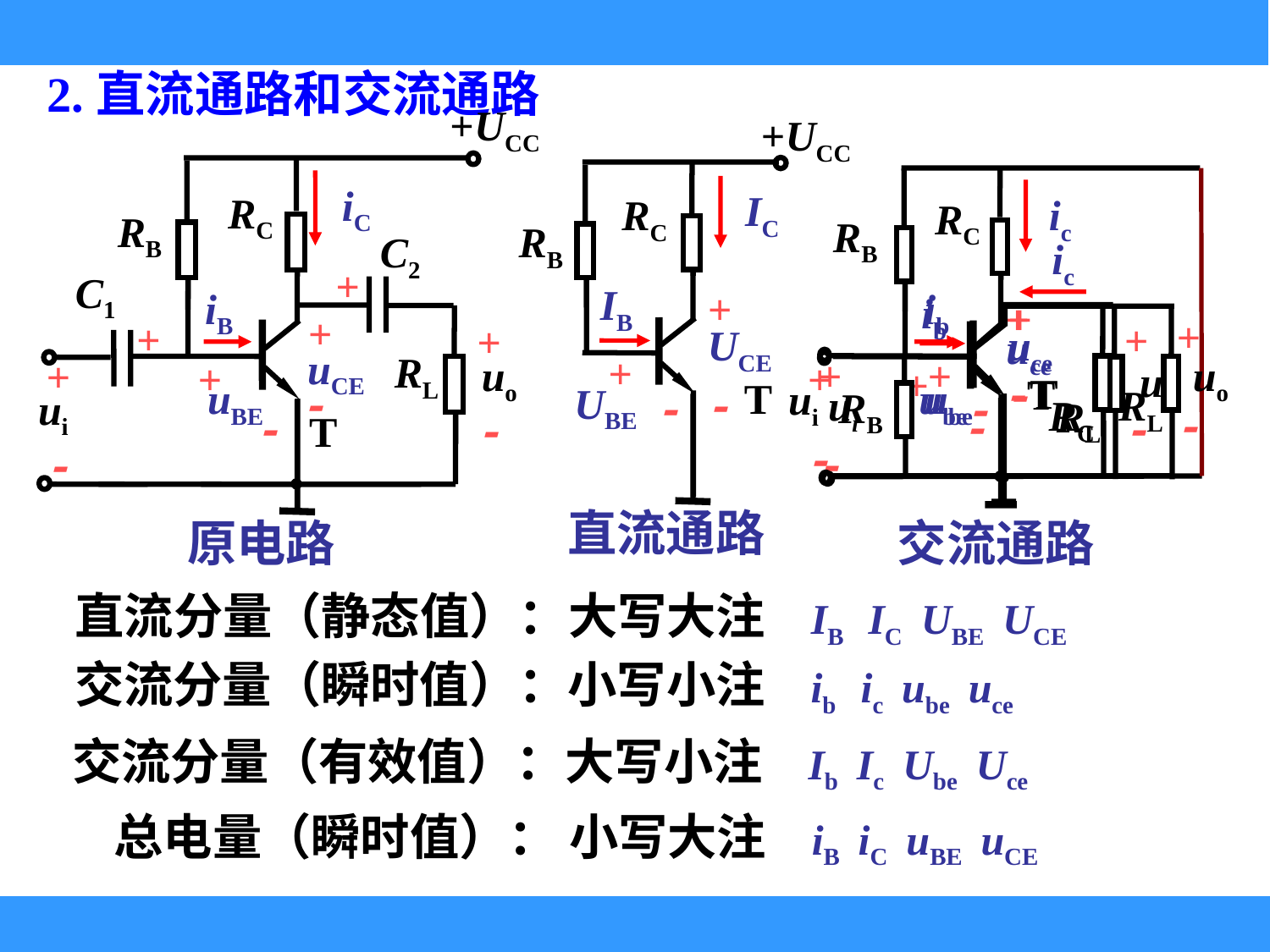

2.直流通路和交流通路
+UCC

iC
RC
RB

C2

+

C1

iB

+

+
+

uCE
RL
+
+
uo

uBE

-

ui

-
-
T

-

原电路

+UCC

IC
RC
RB

IB
+
UCE

+

T
UBE
-
-

ic
RC
RB

ib
+

+

uce

+

+
uo

T
-
ube

ui

RL
-

-

-

ic

ib
+
+

uce

+
+
uo

T
-
ube

ui
-
RL
RB

RC
-

-

直流通路
交流通路
直流分量（静态值）：大写大注   IB    IC   UBE   UCE
交流分量（瞬时值）：小写小注   ib    ic   ube   uce
交流分量（有效值）：大写小注   Ib   Ic   Ube   Uce
总电量（瞬时值）： 小写大注   iB   iC   uBE   uCE